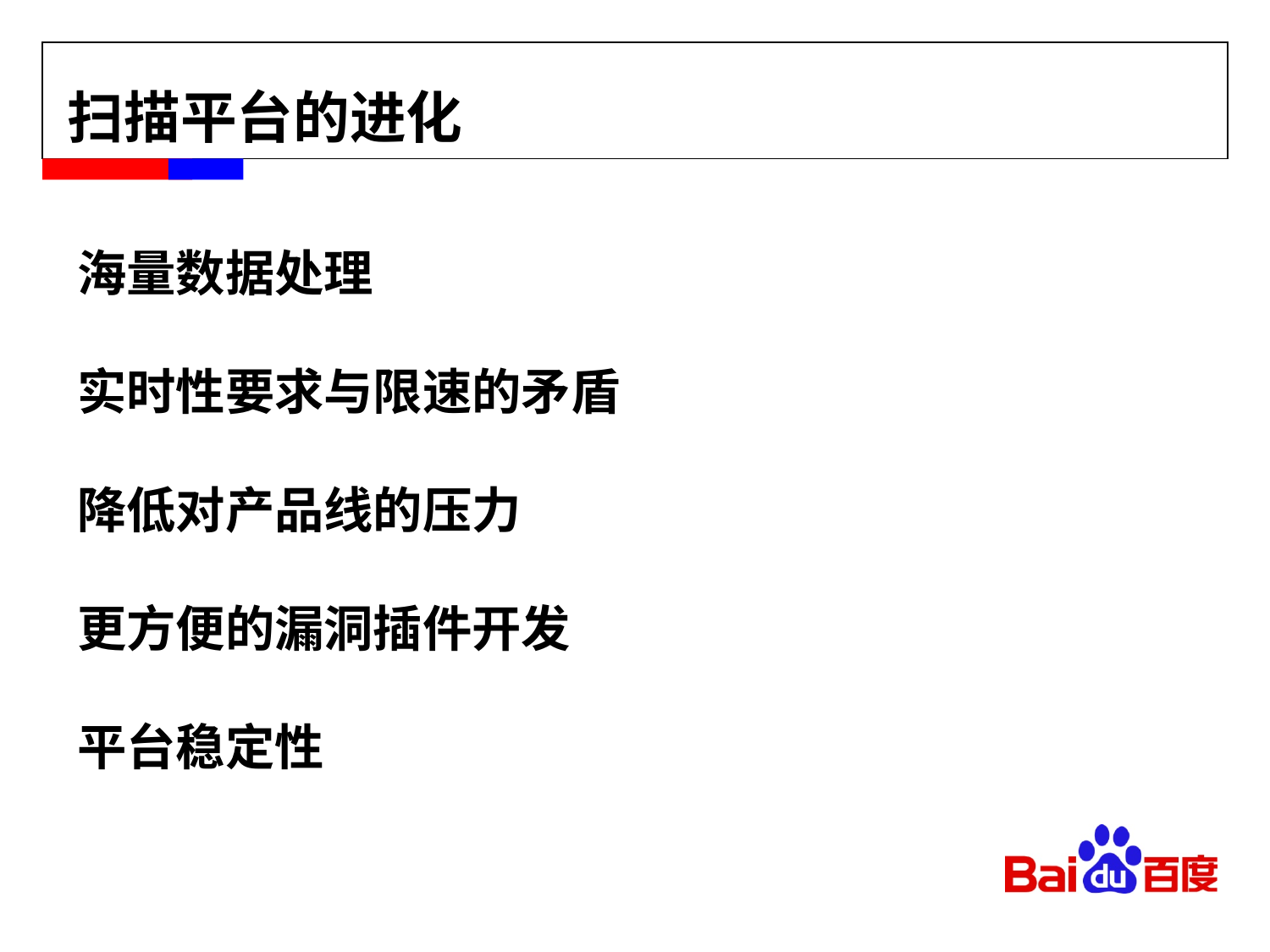

扫描平台的进化

### Chart

| Category |
|---|
海量数据处理

实时性要求与限速的矛盾

降低对产品线的压力

更方便的漏洞插件开发

平台稳定性